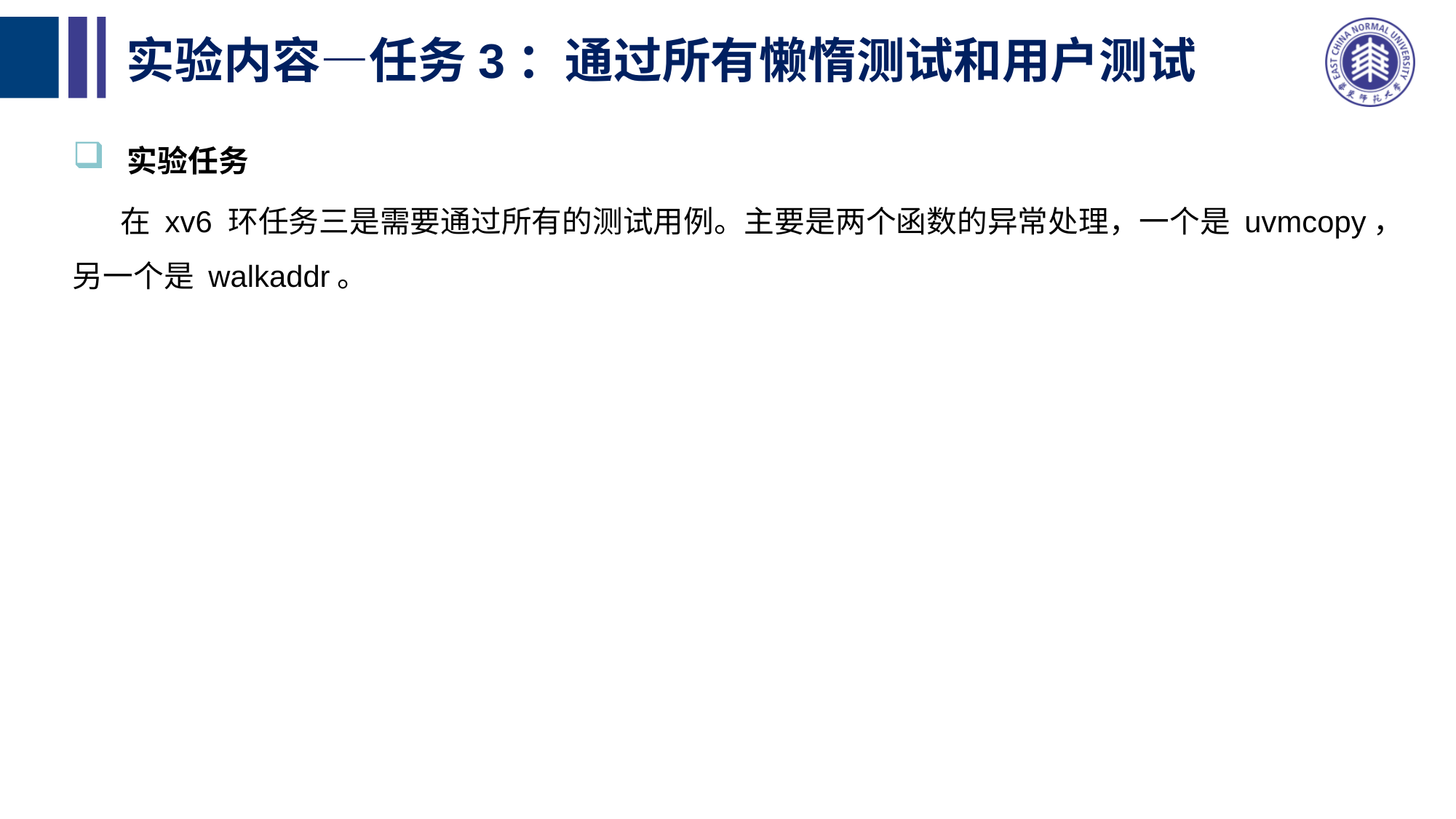

# 实验内容—任务3：通过所有懒惰测试和用户测试
实验任务
      在 xv6 环任务三是需要通过所有的测试用例。主要是两个函数的异常处理，一个是 uvmcopy，另一个是 walkaddr。